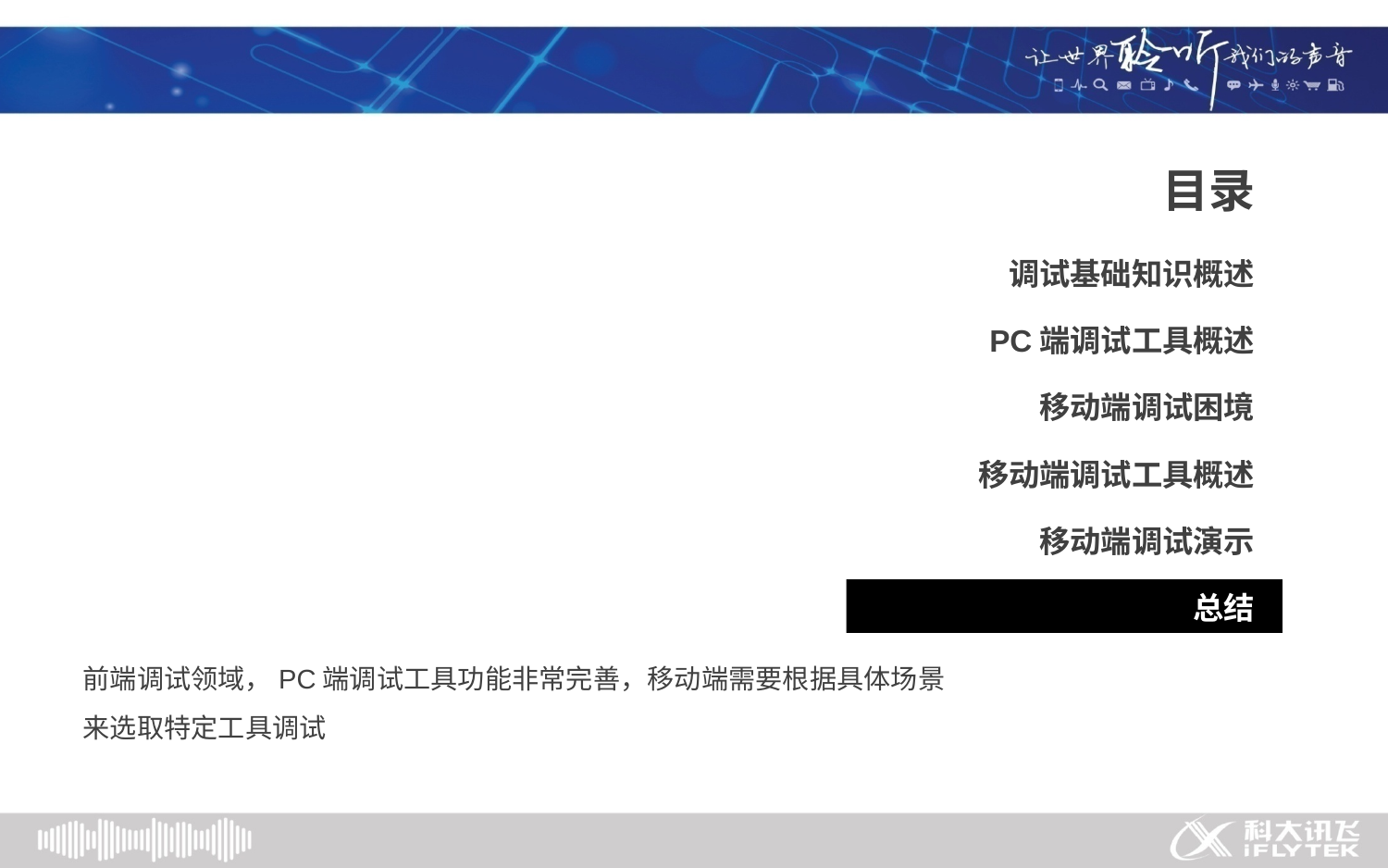

目录

调试基础知识概述
PC端调试工具概述
移动端调试困境
移动端调试工具概述
移动端调试演示
总结

前端调试领域，PC端调试工具功能非常完善，移动端需要根据具体场景来选取特定工具调试